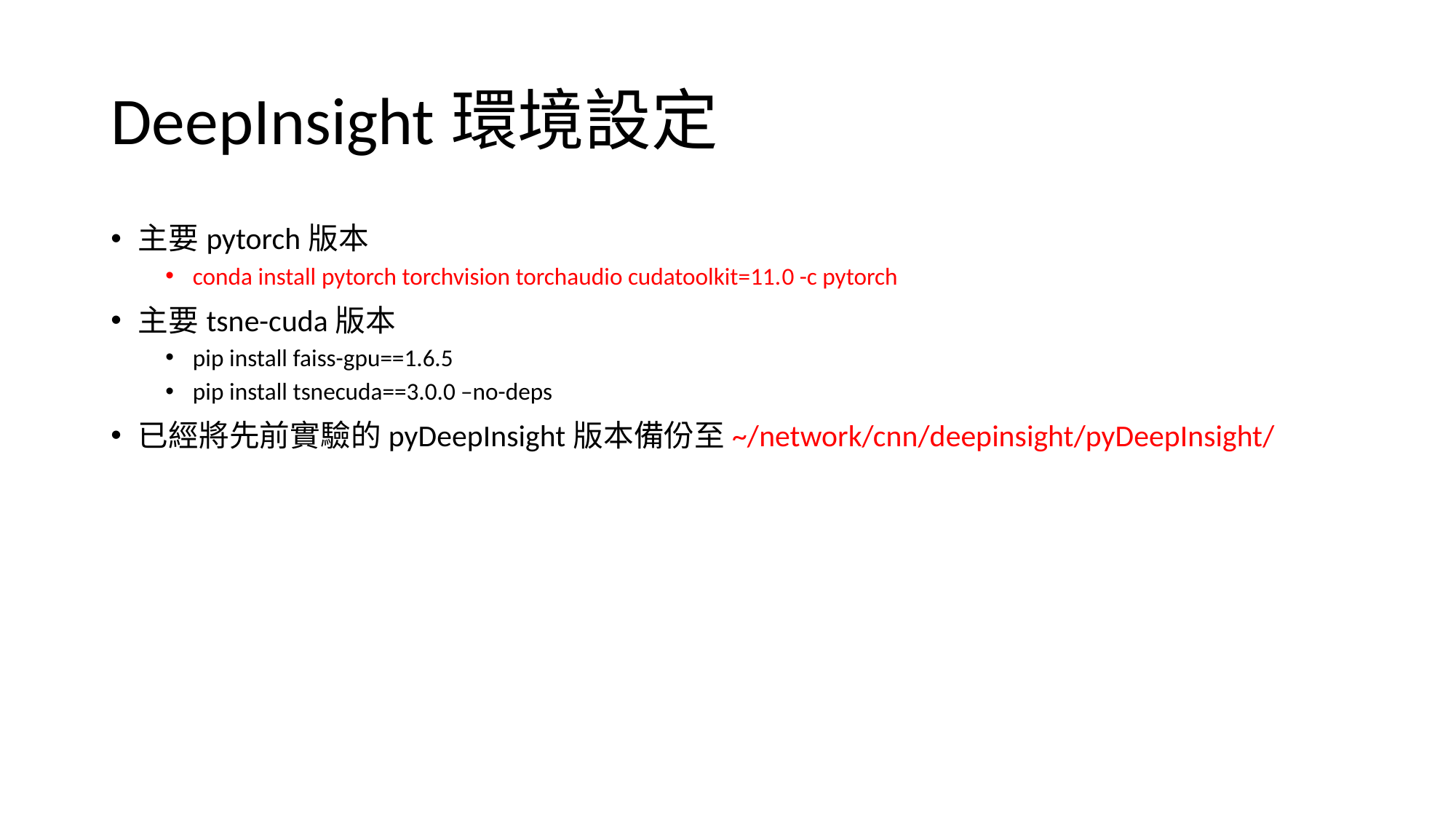

# DeepInsight環境設定
主要pytorch版本
conda install pytorch torchvision torchaudio cudatoolkit=11.0 -c pytorch
主要tsne-cuda版本
pip install faiss-gpu==1.6.5
pip install tsnecuda==3.0.0 –no-deps
已經將先前實驗的pyDeepInsight版本備份至~/network/cnn/deepinsight/pyDeepInsight/